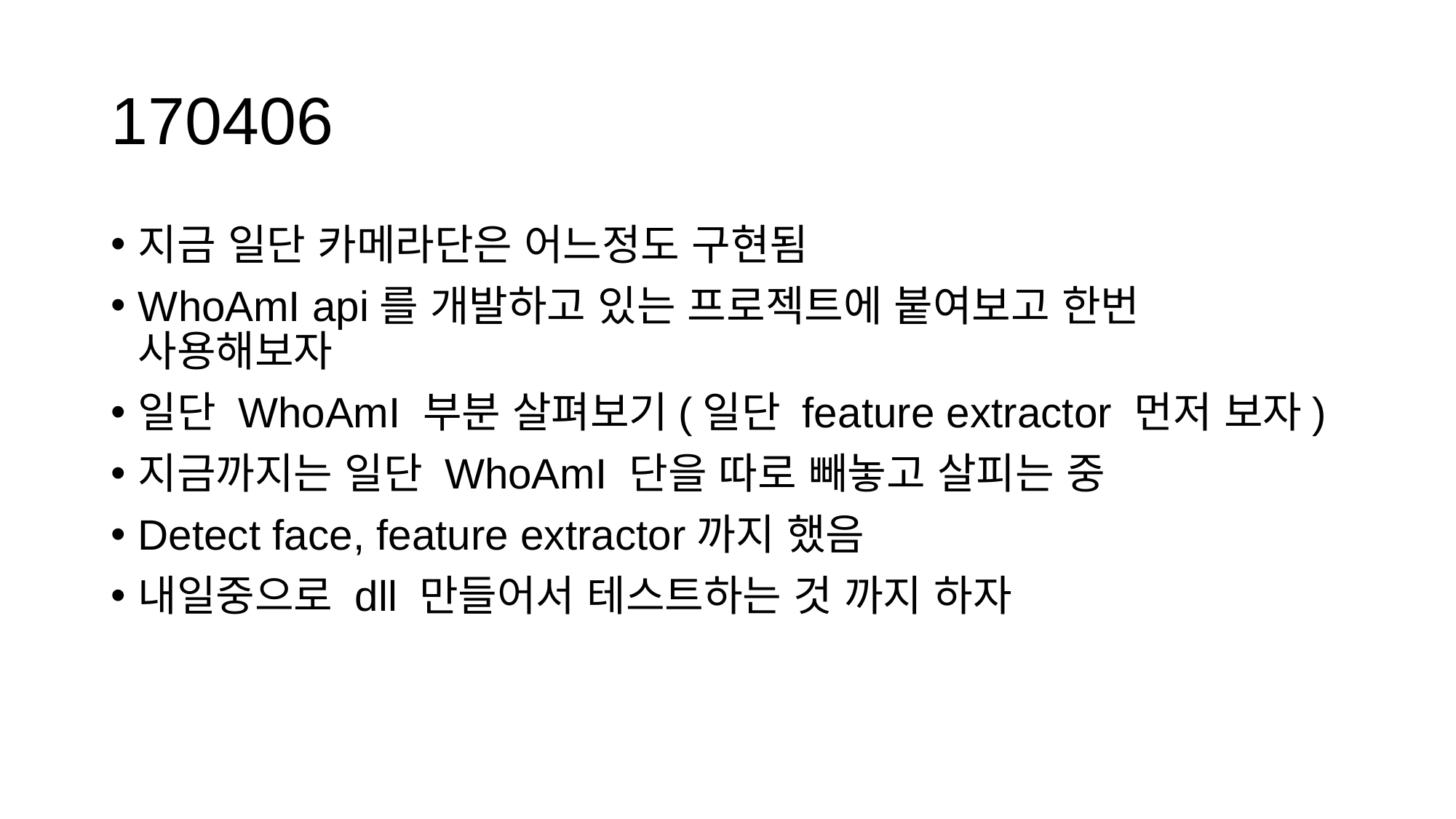

# 170406
지금 일단 카메라단은 어느정도 구현됨
WhoAmI api를 개발하고 있는 프로젝트에 붙여보고 한번 사용해보자
일단 WhoAmI 부분 살펴보기(일단 feature extractor 먼저 보자)
지금까지는 일단 WhoAmI 단을 따로 빼놓고 살피는 중
Detect face, feature extractor까지 했음
내일중으로 dll 만들어서 테스트하는 것 까지 하자